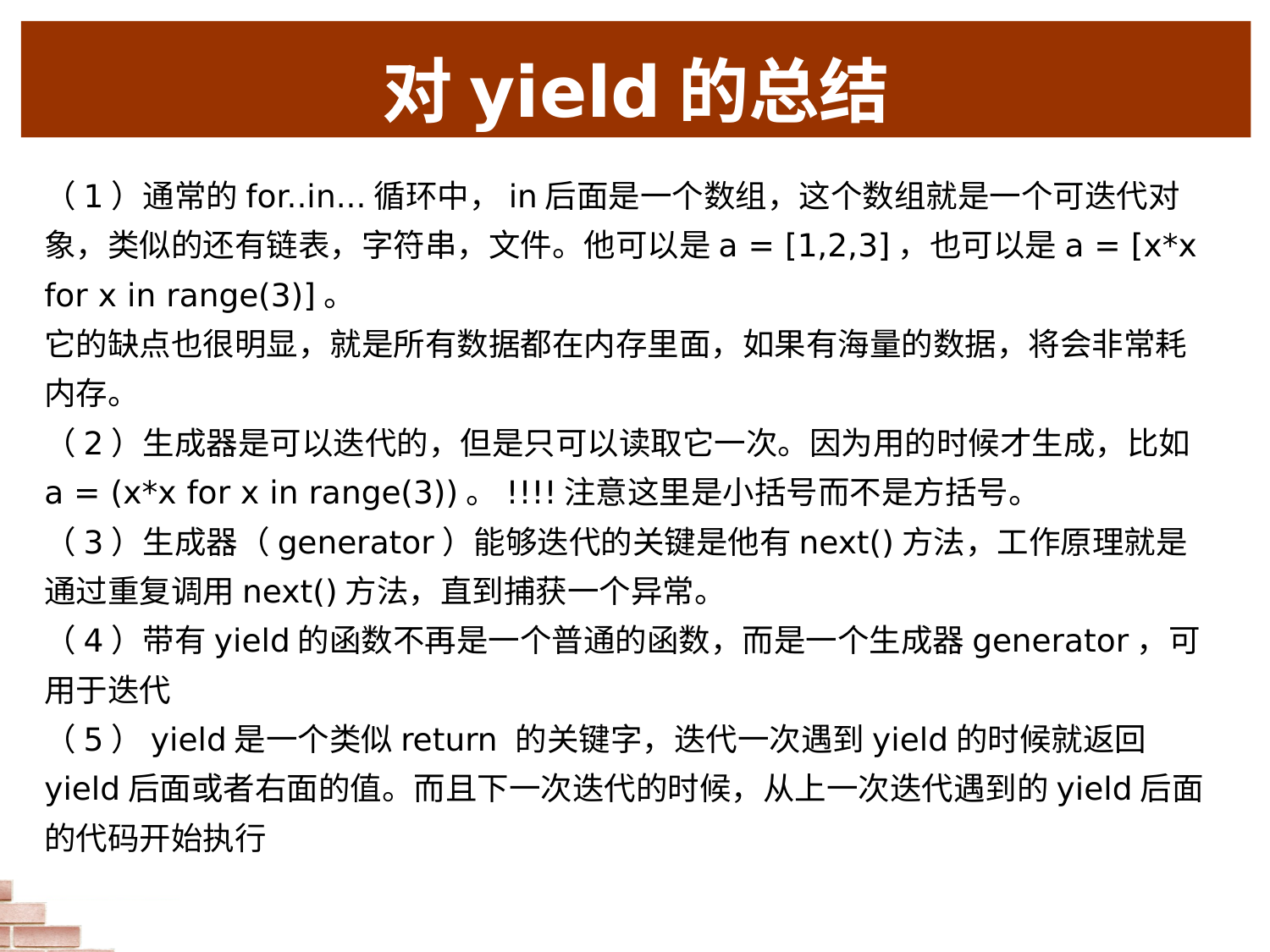

# 对yield的总结
（1）通常的for..in...循环中，in后面是一个数组，这个数组就是一个可迭代对象，类似的还有链表，字符串，文件。他可以是a = [1,2,3]，也可以是a = [x*x for x in range(3)]。
它的缺点也很明显，就是所有数据都在内存里面，如果有海量的数据，将会非常耗内存。
（2）生成器是可以迭代的，但是只可以读取它一次。因为用的时候才生成，比如a = (x*x for x in range(3))。!!!!注意这里是小括号而不是方括号。
（3）生成器（generator）能够迭代的关键是他有next()方法，工作原理就是通过重复调用next()方法，直到捕获一个异常。
（4）带有yield的函数不再是一个普通的函数，而是一个生成器generator，可用于迭代
（5）yield是一个类似return 的关键字，迭代一次遇到yield的时候就返回yield后面或者右面的值。而且下一次迭代的时候，从上一次迭代遇到的yield后面的代码开始执行